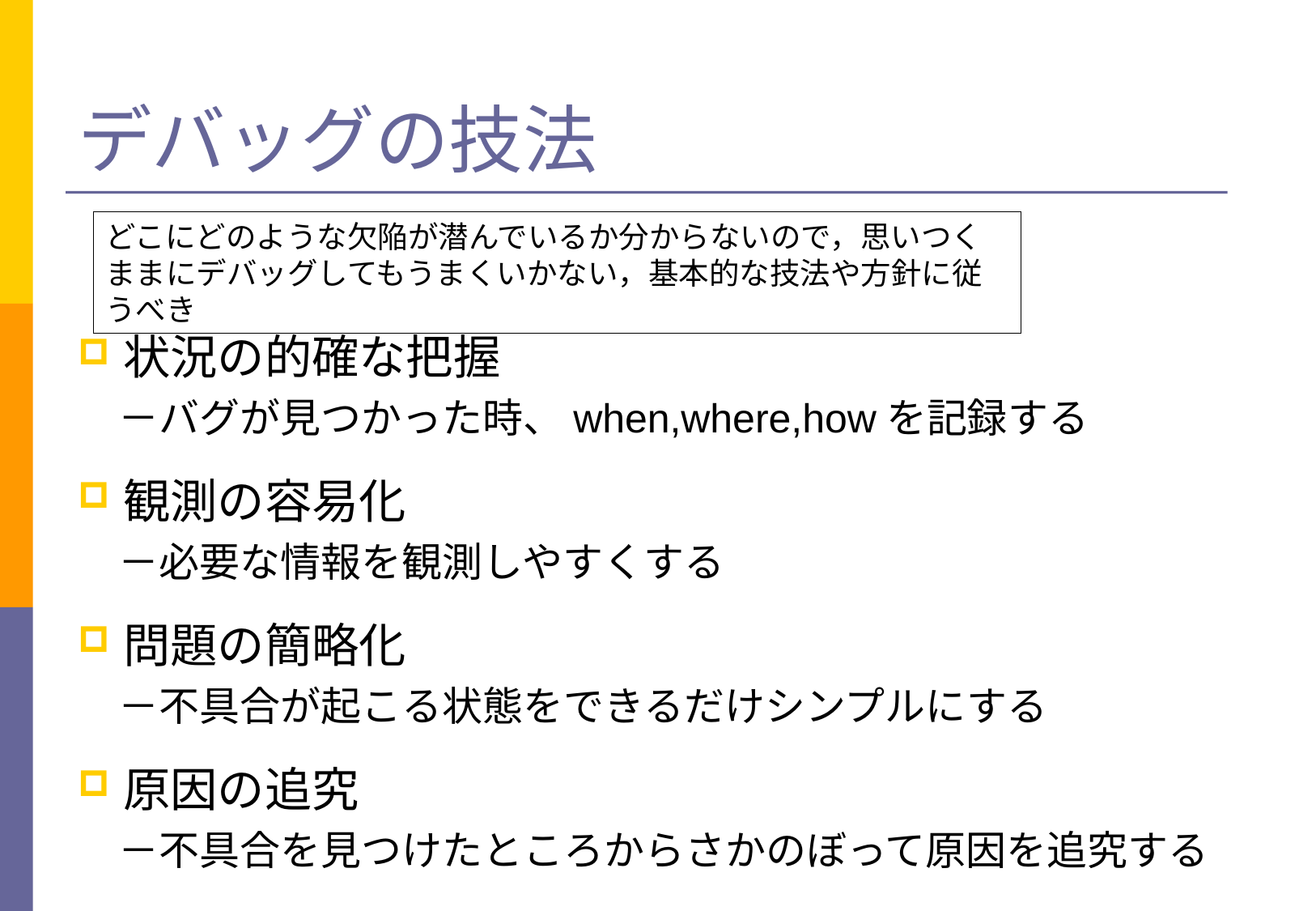

# デバッグの技法
どこにどのような欠陥が潜んでいるか分からないので，思いつくままにデバッグしてもうまくいかない，基本的な技法や方針に従うべき
状況の的確な把握
　－バグが見つかった時、when,where,howを記録する

観測の容易化
　－必要な情報を観測しやすくする

問題の簡略化
　－不具合が起こる状態をできるだけシンプルにする

原因の追究
　－不具合を見つけたところからさかのぼって原因を追究する